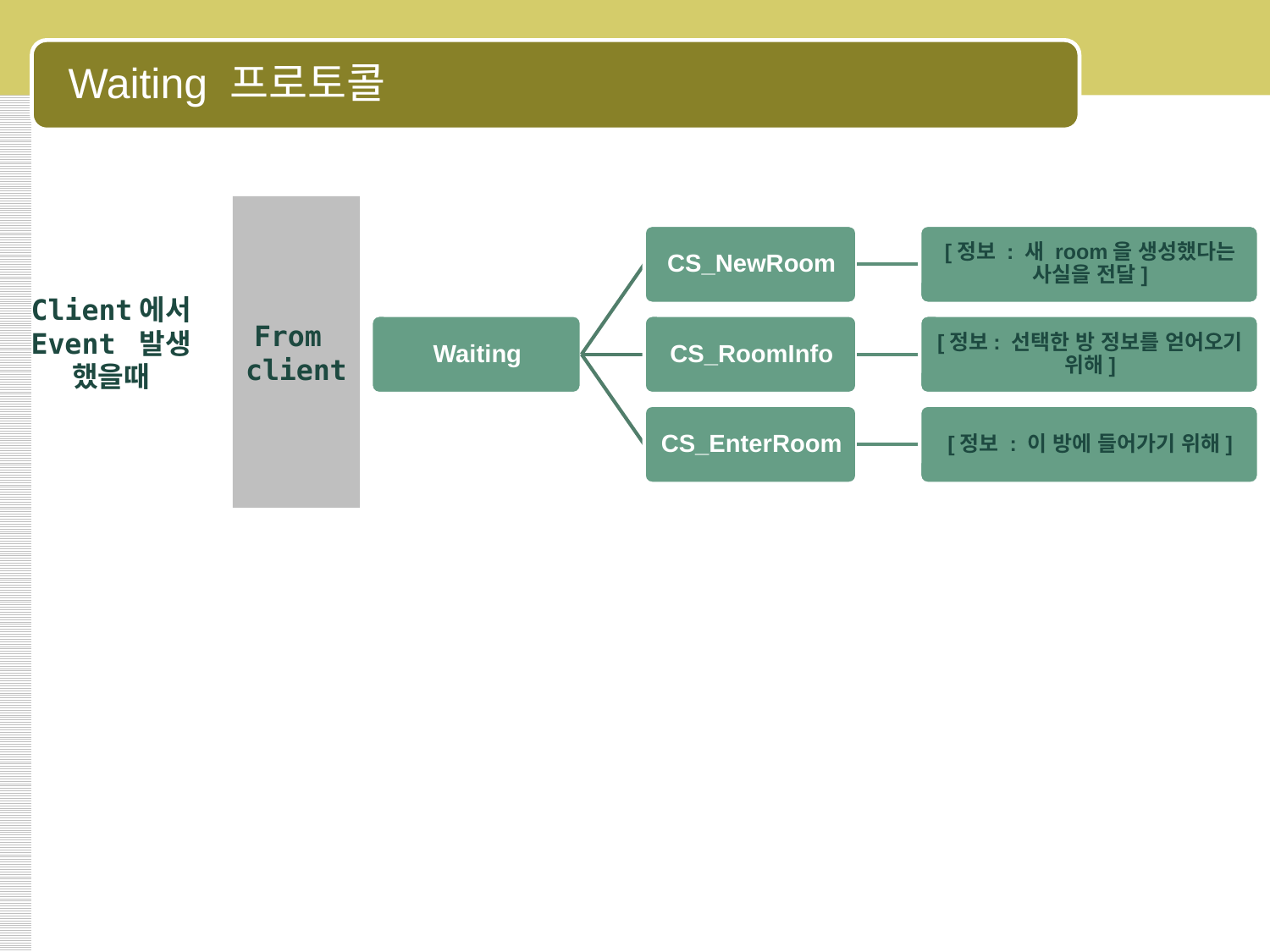

# Waiting 프로토콜
Waiting

CS_NewRoom

[정보 : 새 room을 생성했다는 사실을 전달]

CS_RoomInfo

[정보: 선택한 방 정보를 얻어오기 위해]

CS_EnterRoom

[정보 : 이 방에 들어가기 위해]
From
client
Client에서
Event 발생
했을때